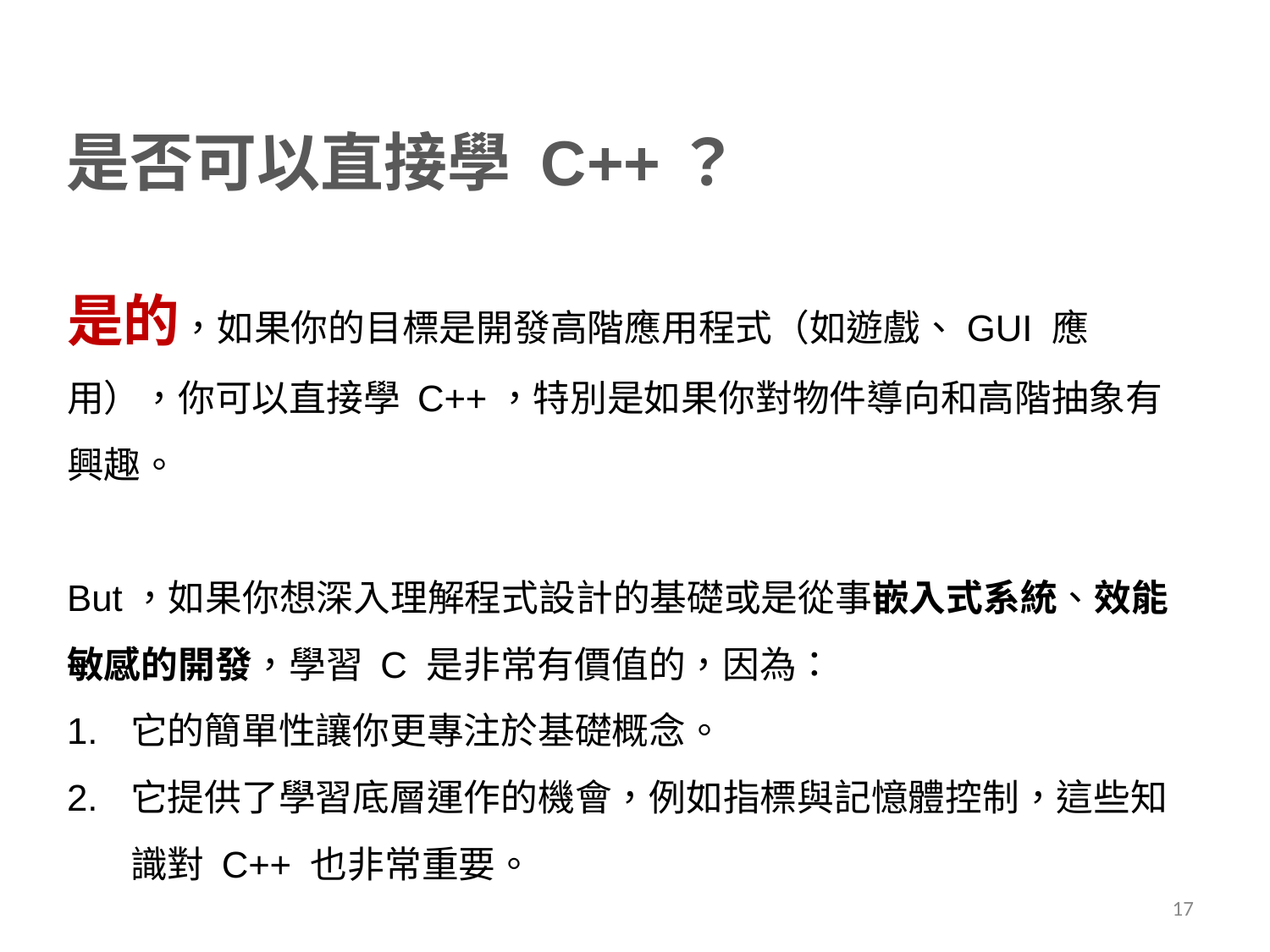

是否可以直接學 C++？
是的，如果你的目標是開發高階應用程式（如遊戲、GUI 應用），你可以直接學 C++，特別是如果你對物件導向和高階抽象有興趣。

But，如果你想深入理解程式設計的基礎或是從事嵌入式系統、效能敏感的開發，學習 C 是非常有價值的，因為：
它的簡單性讓你更專注於基礎概念。
它提供了學習底層運作的機會，例如指標與記憶體控制，這些知識對 C++ 也非常重要。
17